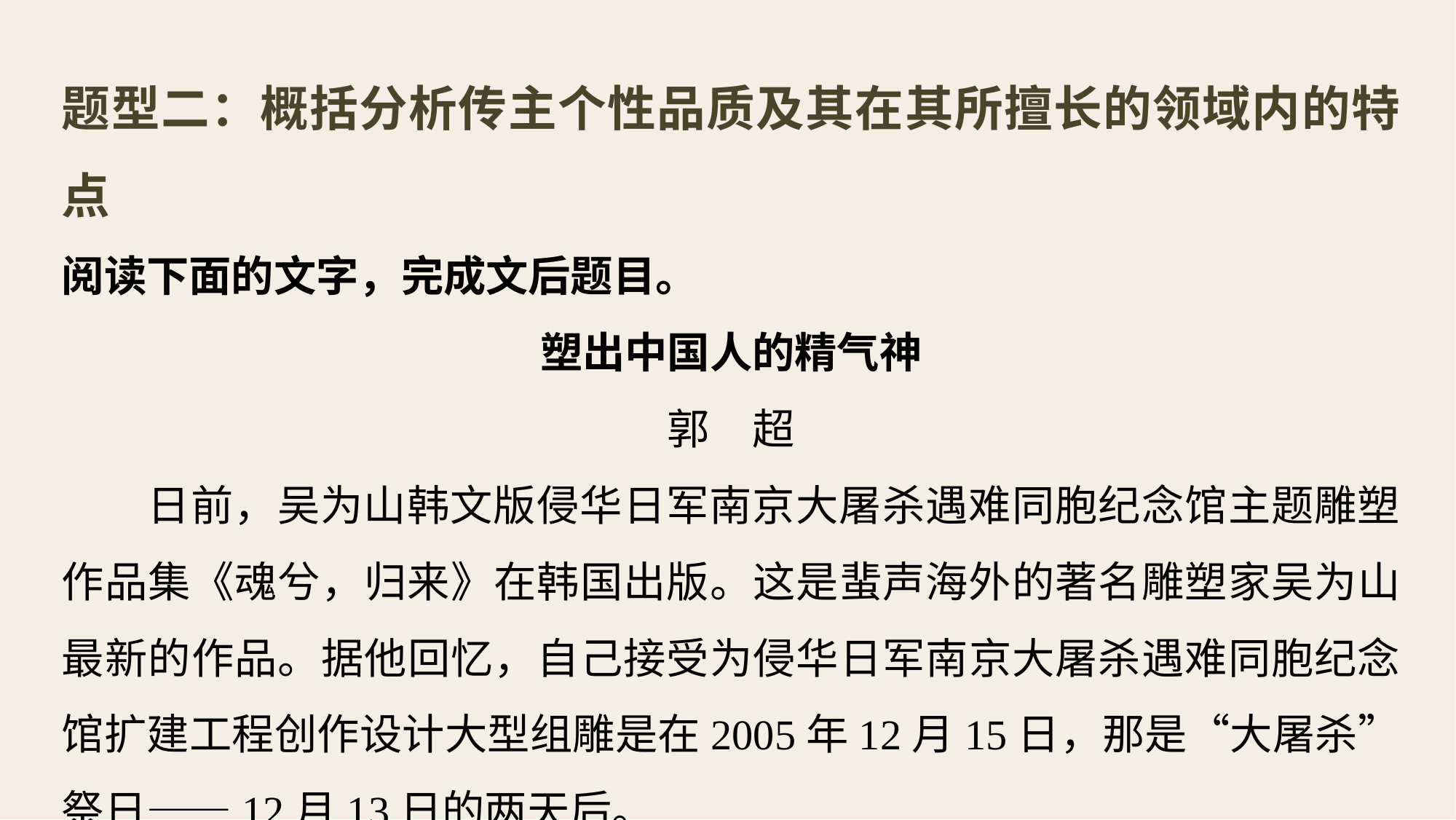

题型二：概括分析传主个性品质及其在其所擅长的领域内的特点
阅读下面的文字，完成文后题目。
塑出中国人的精气神
郭　超
日前，吴为山韩文版侵华日军南京大屠杀遇难同胞纪念馆主题雕塑作品集《魂兮，归来》在韩国出版。这是蜚声海外的著名雕塑家吴为山最新的作品。据他回忆，自己接受为侵华日军南京大屠杀遇难同胞纪念馆扩建工程创作设计大型组雕是在2005年12月15日，那是“大屠杀”祭日——12月13日的两天后。